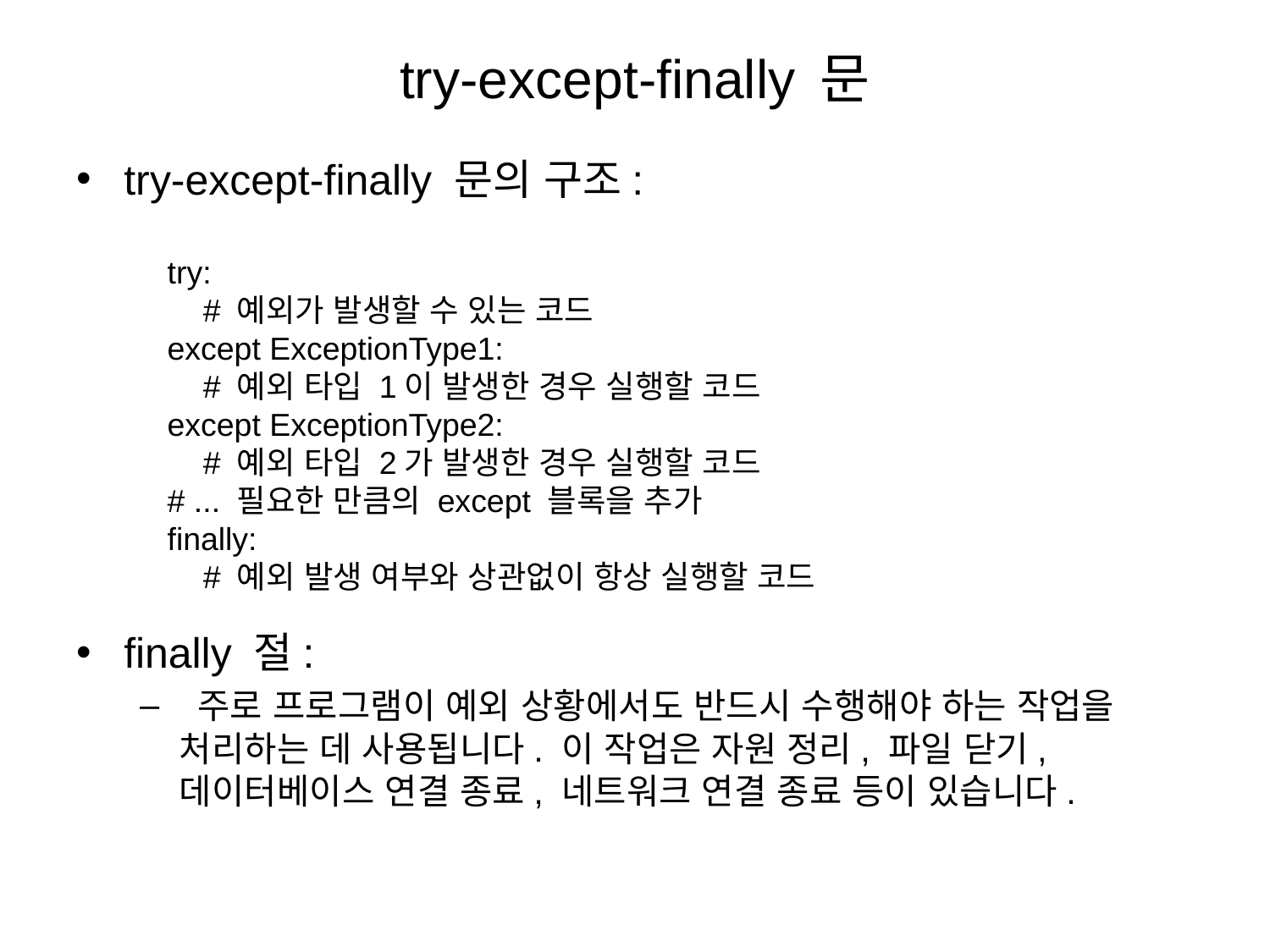

# try-except-finally 문
try-except-finally 문의 구조:

finally 절:
 주로 프로그램이 예외 상황에서도 반드시 수행해야 하는 작업을 처리하는 데 사용됩니다. 이 작업은 자원 정리, 파일 닫기, 데이터베이스 연결 종료, 네트워크 연결 종료 등이 있습니다.
try:
    # 예외가 발생할 수 있는 코드
except ExceptionType1:
    # 예외 타입 1이 발생한 경우 실행할 코드
except ExceptionType2:
    # 예외 타입 2가 발생한 경우 실행할 코드
# ... 필요한 만큼의 except 블록을 추가
finally:
    # 예외 발생 여부와 상관없이 항상 실행할 코드